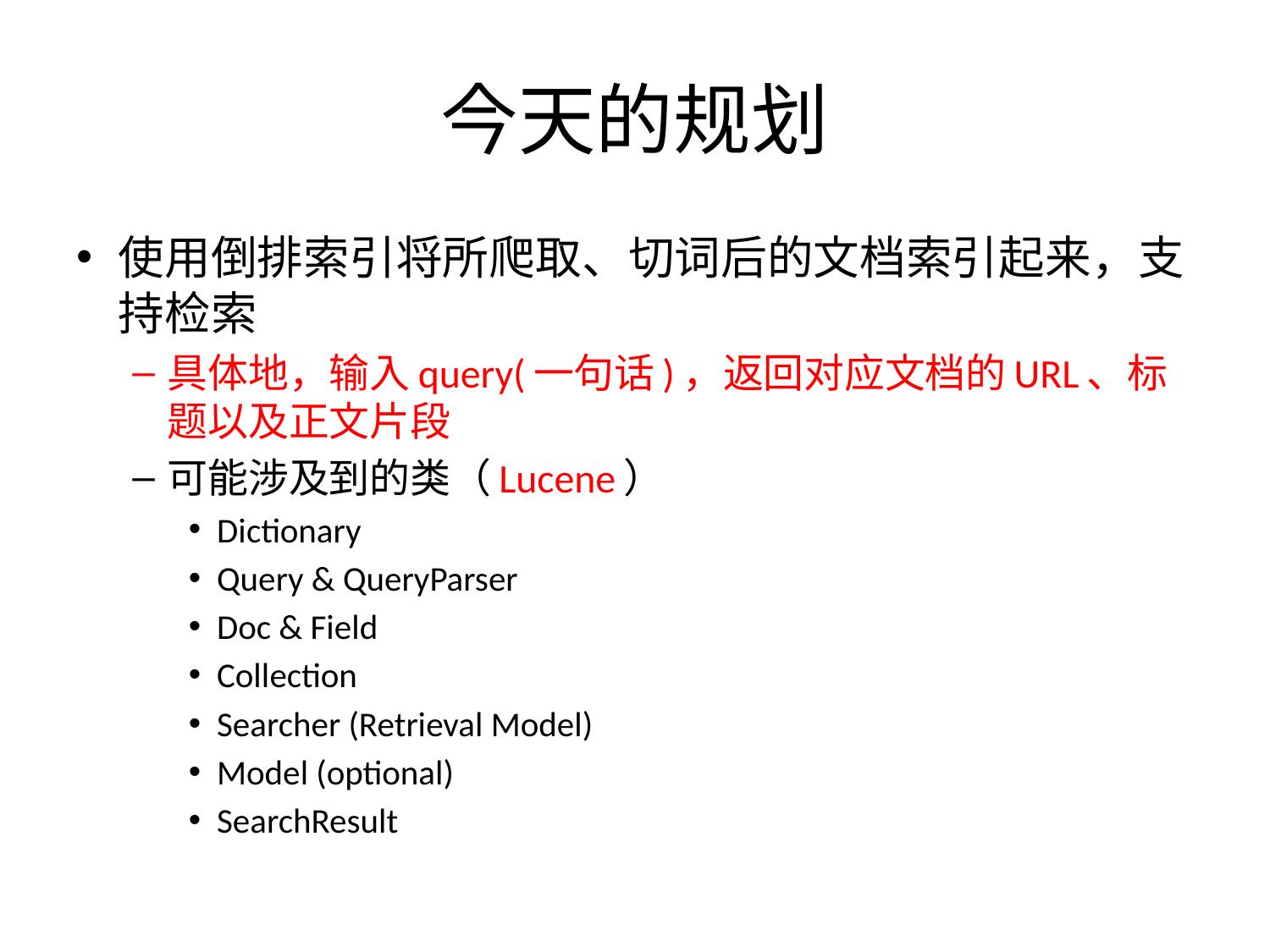

# 今天的规划
使用倒排索引将所爬取、切词后的文档索引起来，支持检索
具体地，输入query(一句话)，返回对应文档的URL、标题以及正文片段
可能涉及到的类（Lucene）
Dictionary
Query & QueryParser
Doc & Field
Collection
Searcher (Retrieval Model)
Model (optional)
SearchResult